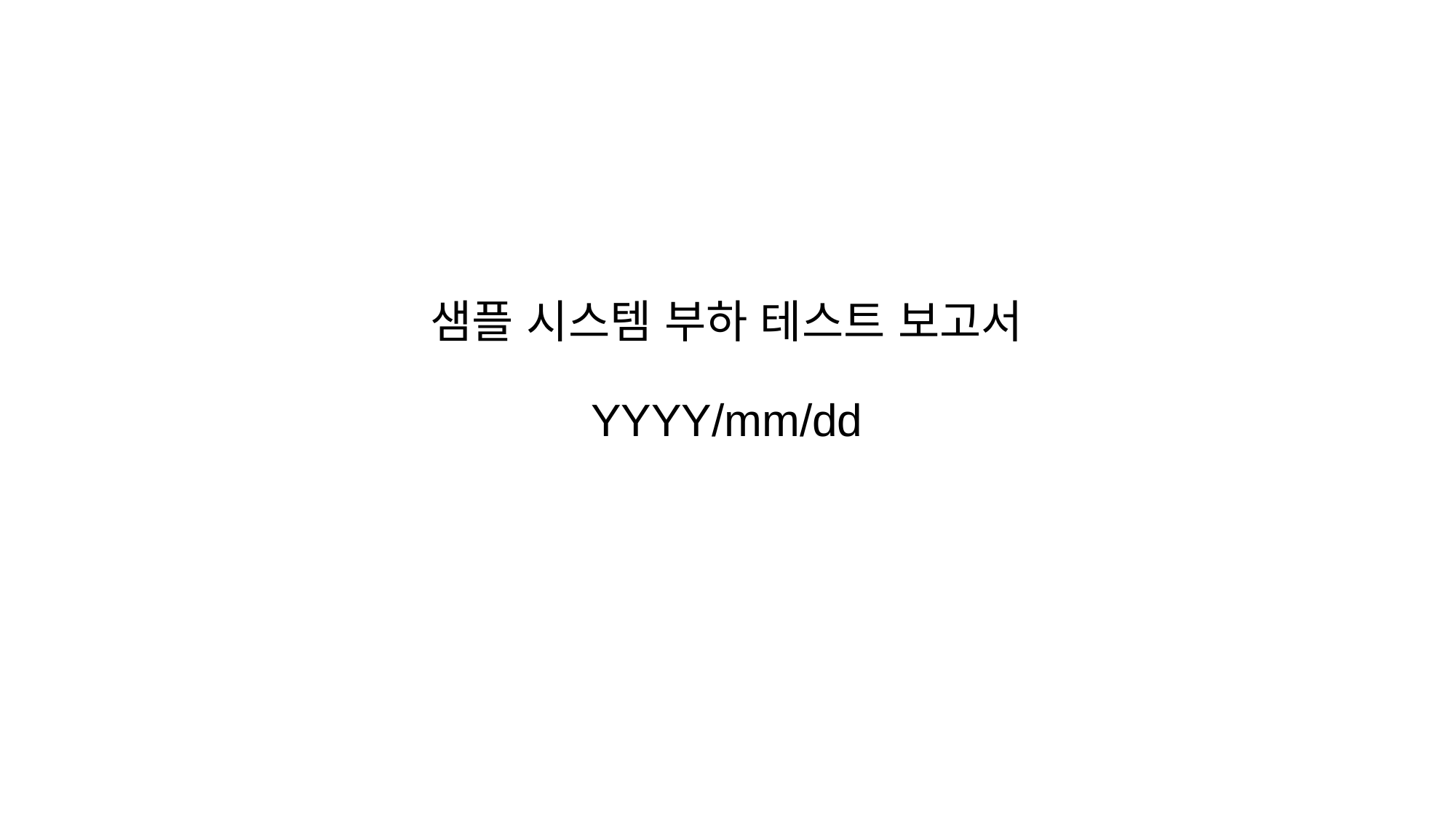

# 샘플 시스템 부하 테스트 보고서 YYYY/mm/dd